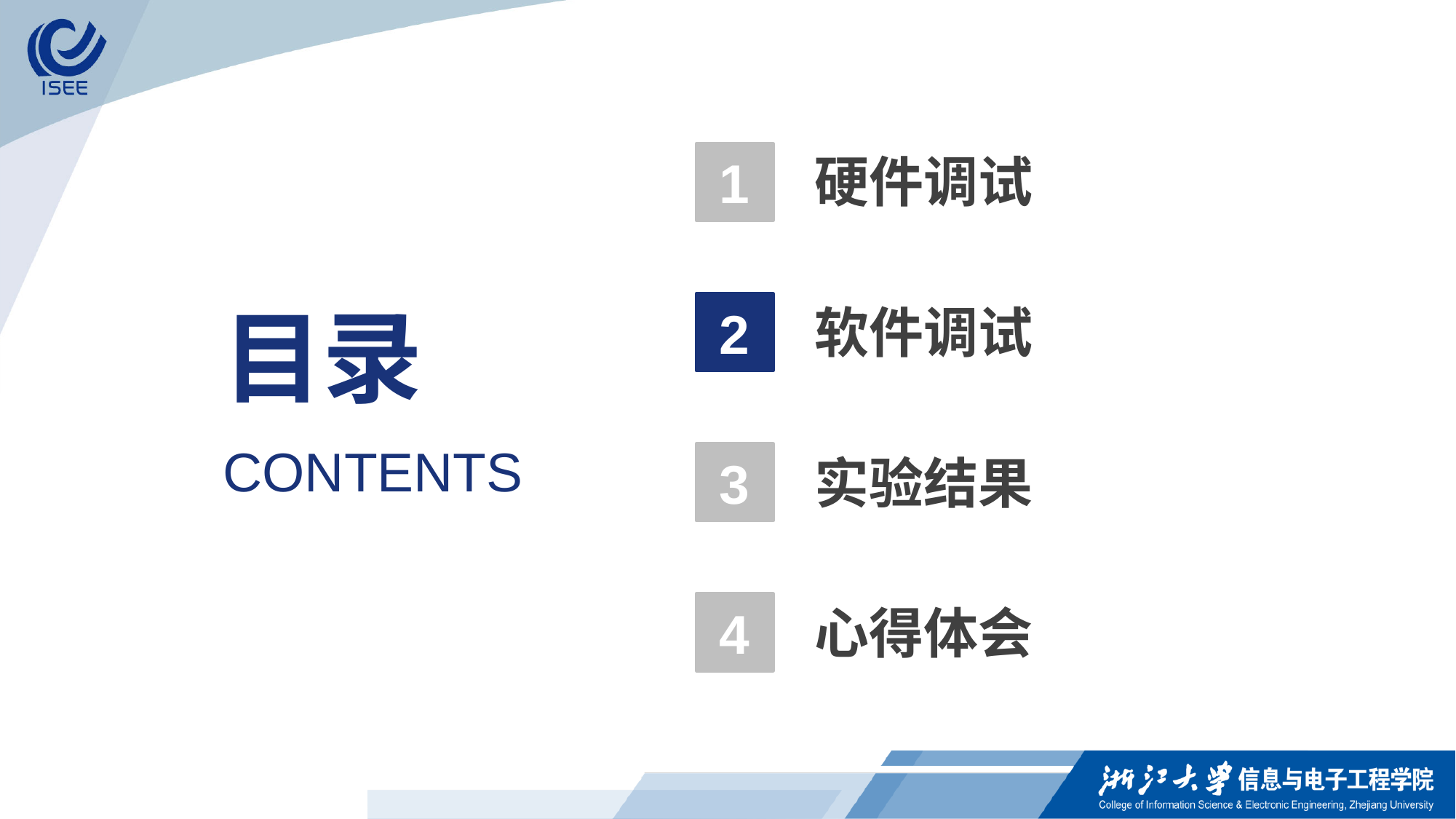

1
硬件调试
目录
2
软件调试
CONTENTS
3
实验结果
4
心得体会